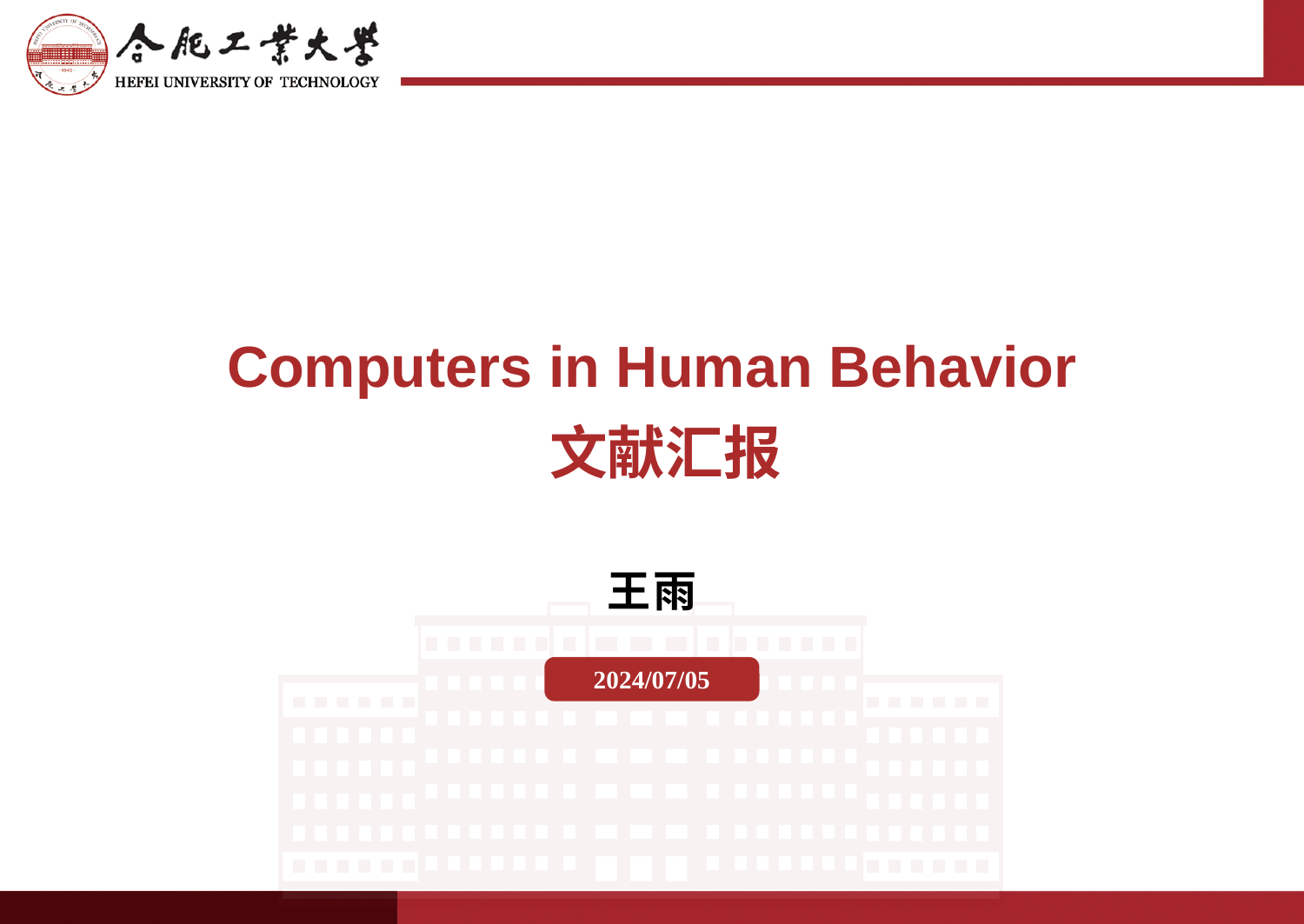

Computers in Human Behavior
 文献汇报
王雨

2024/07/05